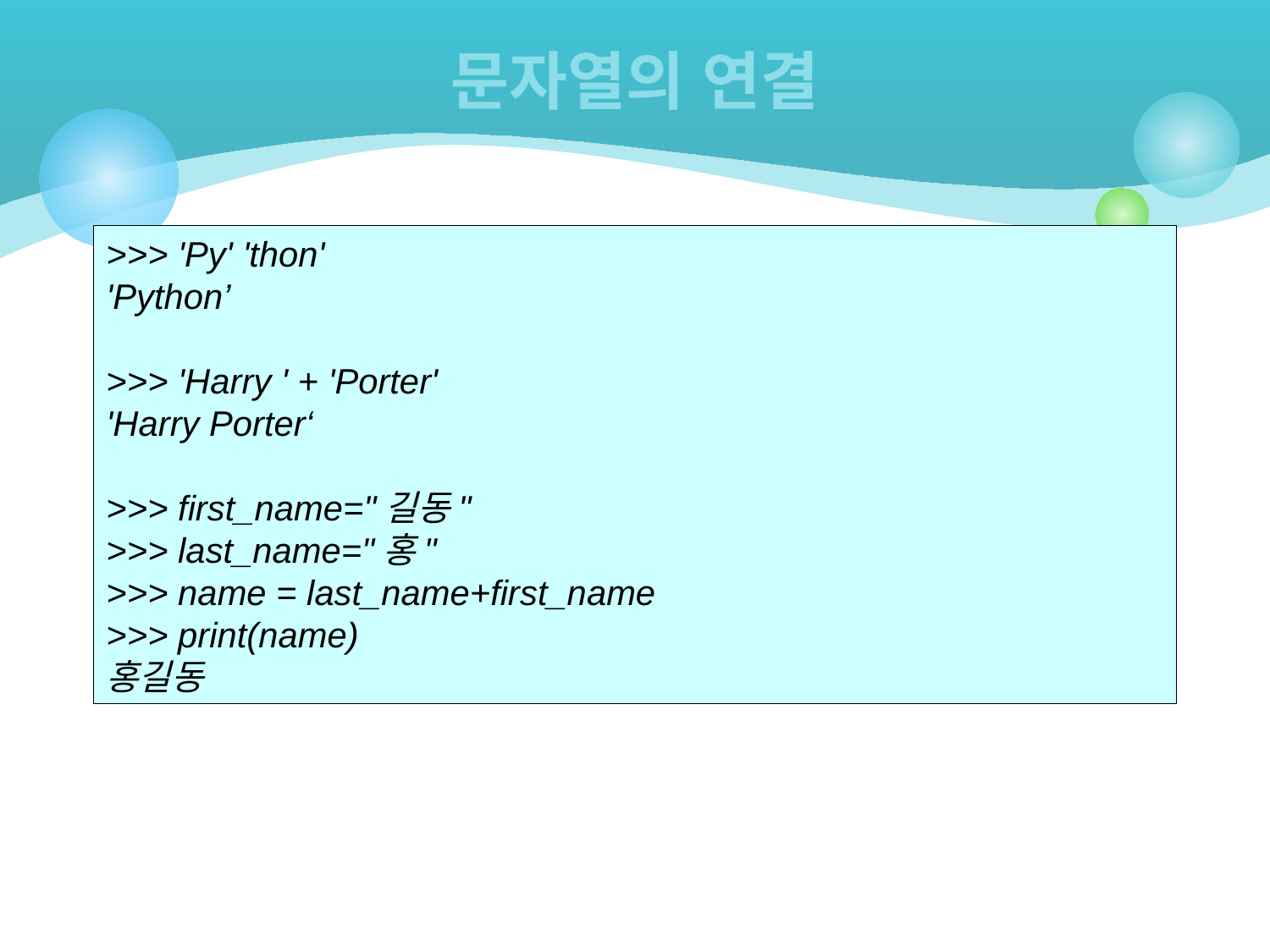

# 문자열의 연결
>>> 'Py' 'thon'
'Python’

>>> 'Harry ' + 'Porter'
'Harry Porter‘

>>> first_name="길동"
>>> last_name="홍"
>>> name = last_name+first_name
>>> print(name)
홍길동